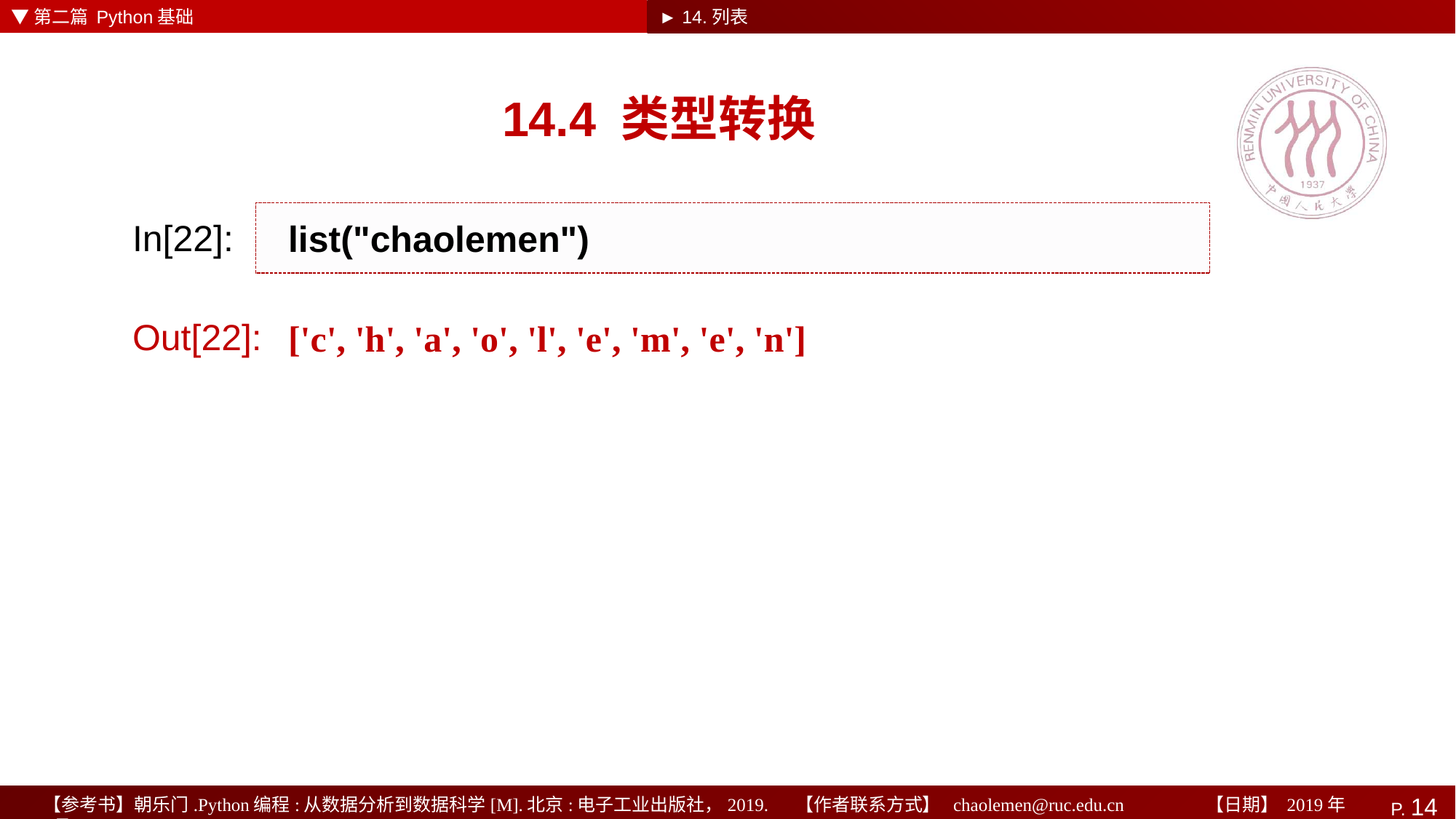

▼第二篇 Python基础
► 14.列表
# 14.4 类型转换
list("chaolemen")
In[22]:
['c', 'h', 'a', 'o', 'l', 'e', 'm', 'e', 'n']
Out[22]: